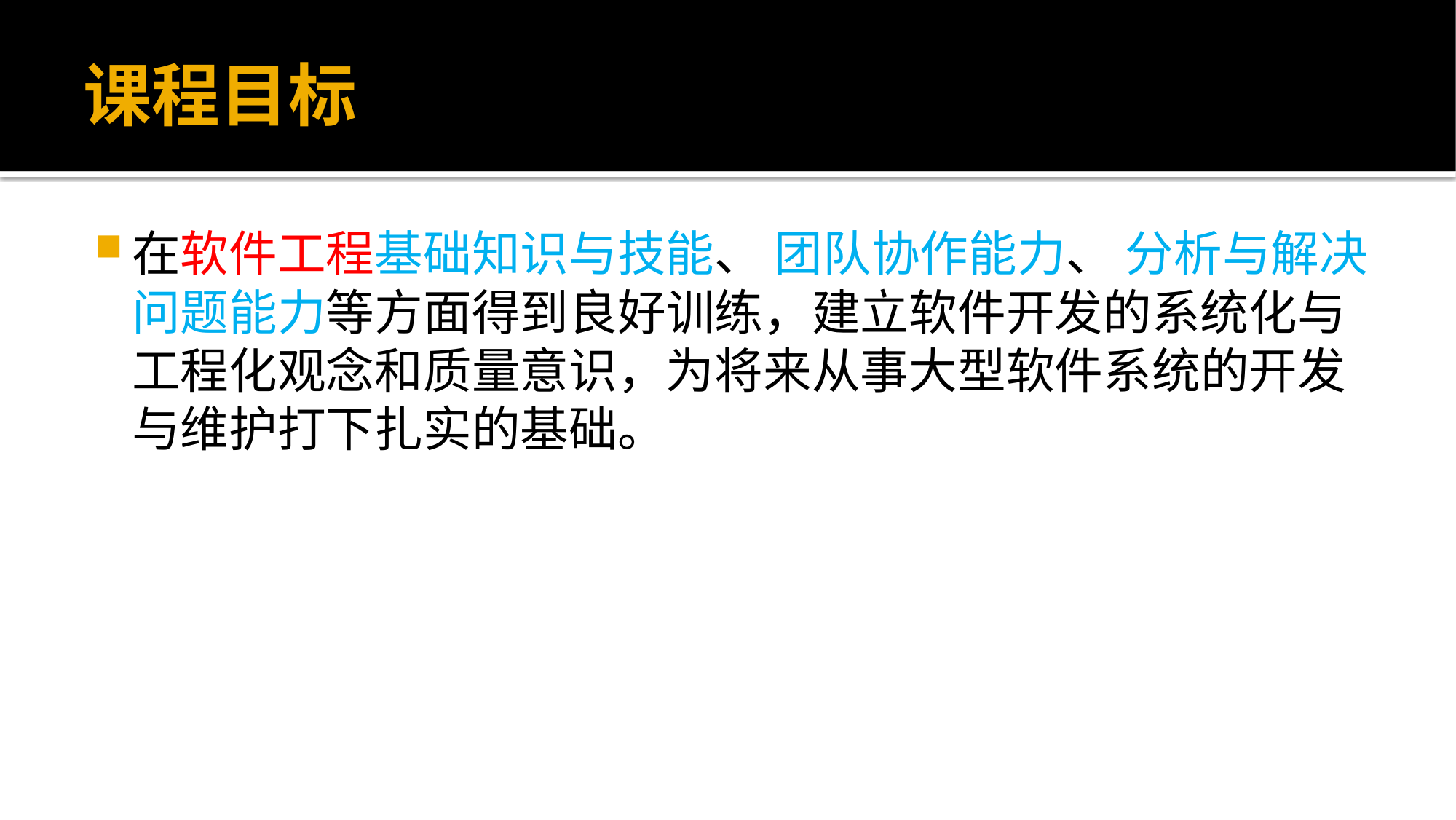

# 课程目标
在软件工程基础知识与技能、 团队协作能力、 分析与解决问题能力等方面得到良好训练，建立软件开发的系统化与工程化观念和质量意识，为将来从事大型软件系统的开发与维护打下扎实的基础。